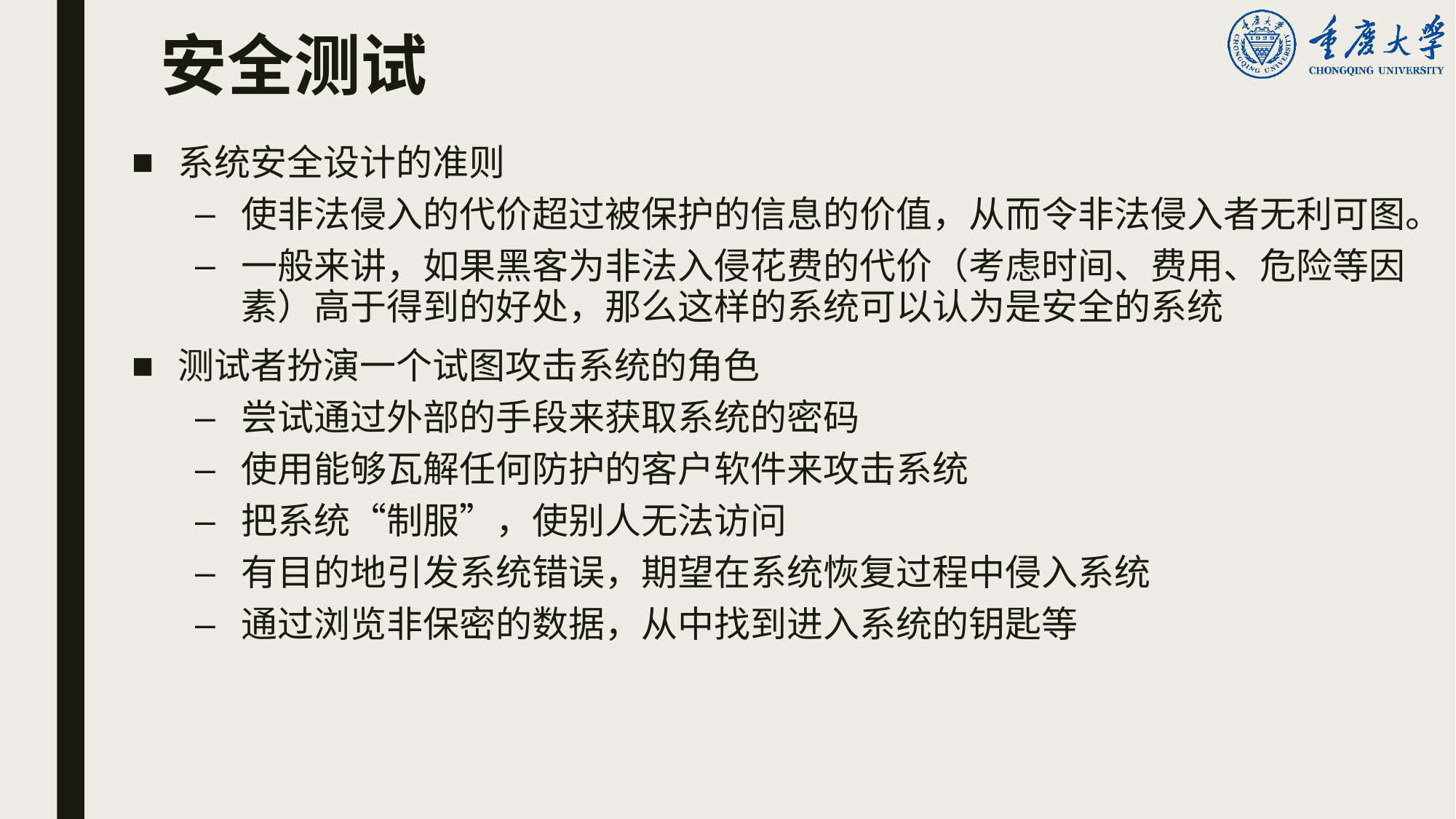

# 安全测试
系统安全设计的准则
使非法侵入的代价超过被保护的信息的价值，从而令非法侵入者无利可图。
一般来讲，如果黑客为非法入侵花费的代价（考虑时间、费用、危险等因素）高于得到的好处，那么这样的系统可以认为是安全的系统
测试者扮演一个试图攻击系统的角色
尝试通过外部的手段来获取系统的密码
使用能够瓦解任何防护的客户软件来攻击系统
把系统“制服”，使别人无法访问
有目的地引发系统错误，期望在系统恢复过程中侵入系统
通过浏览非保密的数据，从中找到进入系统的钥匙等